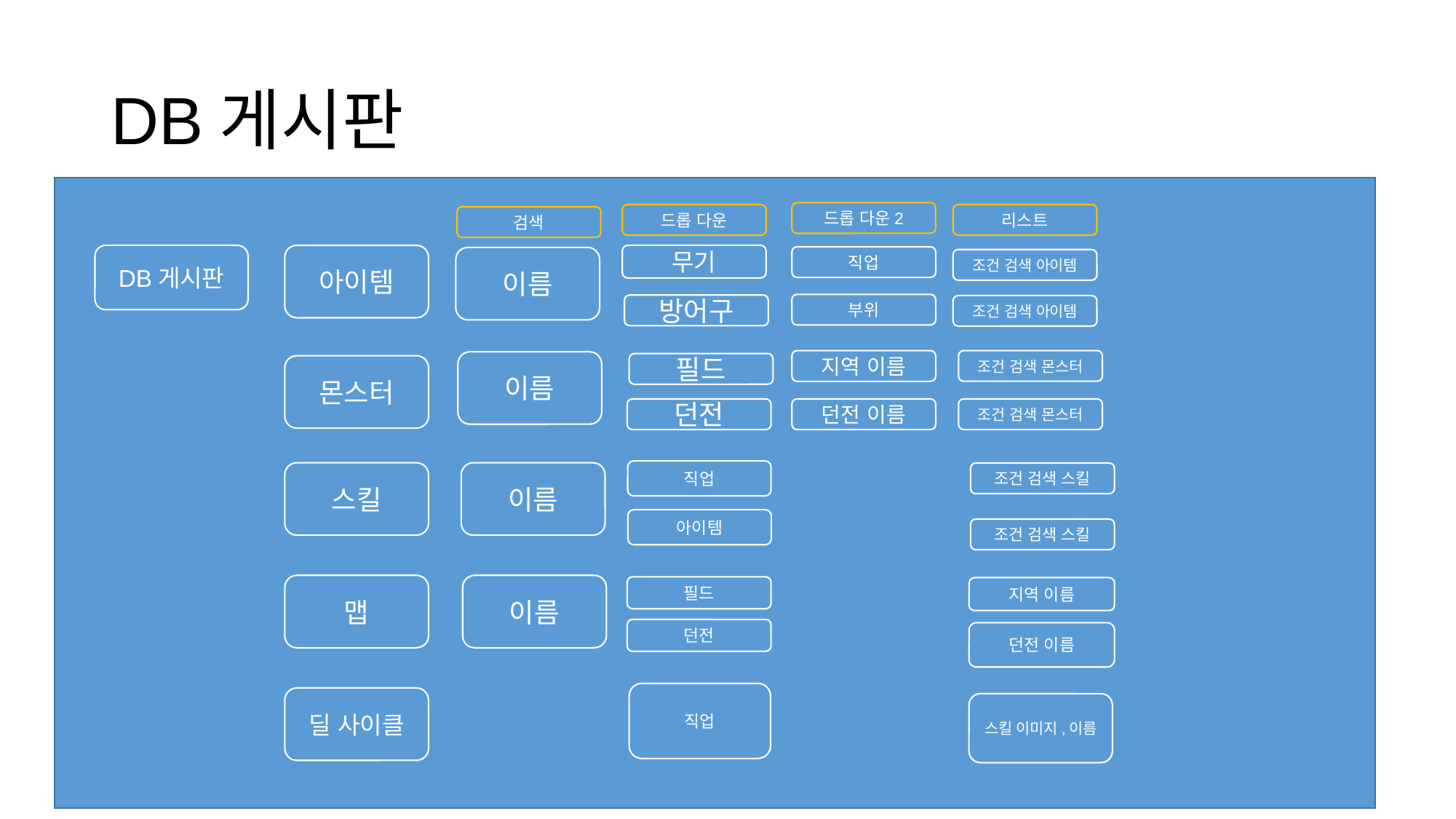

# DB게시판

드롭 다운2
드롭 다운
리스트
검색

무기
DB게시판
아이템
직업
이름
조건 검색 아이템
부위
방어구
조건 검색 아이템
조건 검색 몬스터
지역 이름
이름
필드
몬스터
던전
던전 이름
조건 검색 몬스터
직업
스킬
이름
조건 검색 스킬
아이템
조건 검색 스킬
이름
맵
필드
지역 이름
던전
던전 이름
직업
딜 사이클
스킬 이미지,이름